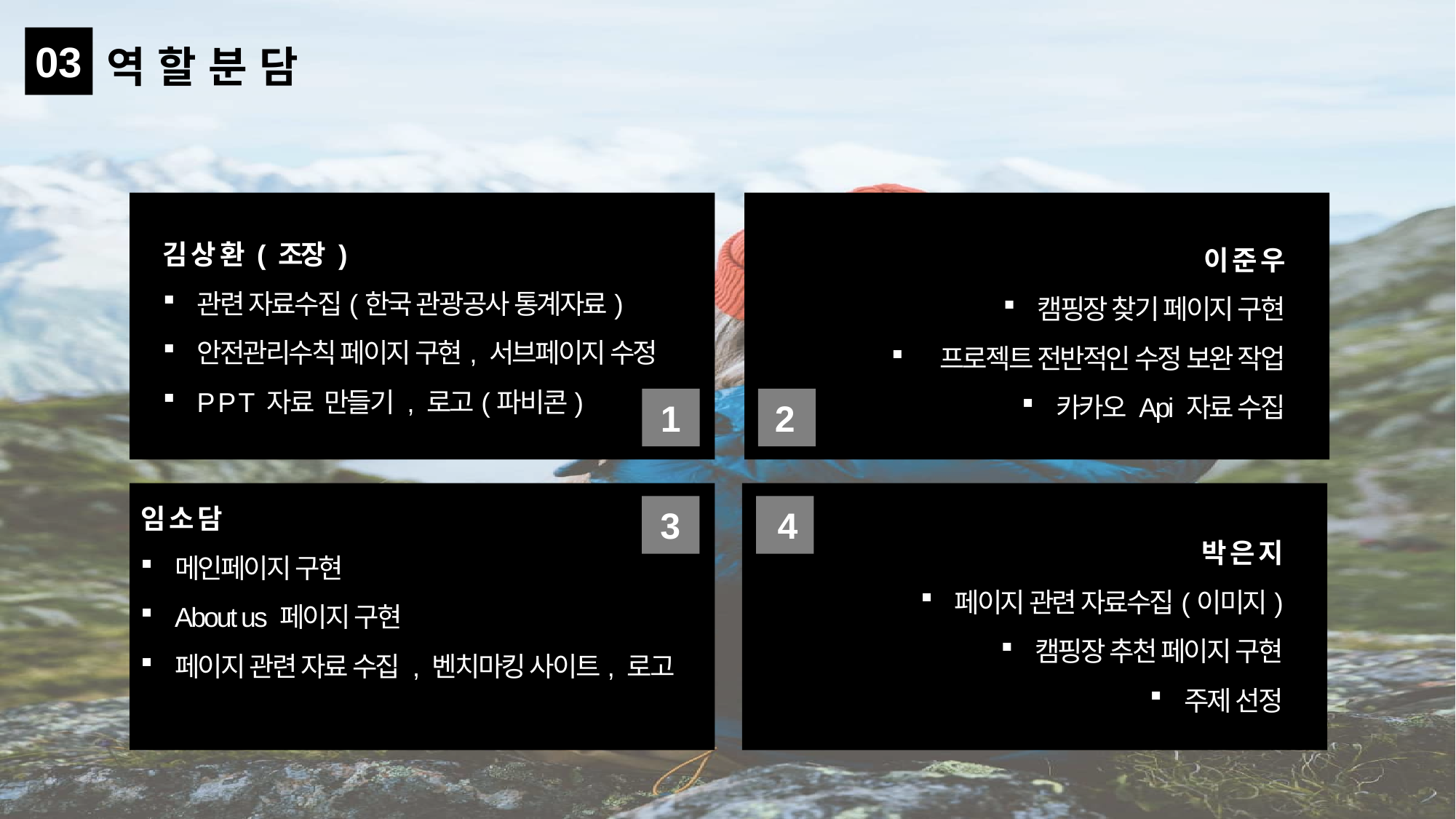

03
역 할 분 담

김 상 환 ( 조장 )
관련 자료수집(한국 관광공사 통계자료)
안전관리수칙 페이지 구현, 서브페이지 수정
P P T 자료  만들기 , 로고(파비콘)

이 준 우
캠핑장 찾기 페이지 구현
 프로젝트 전반적인 수정 보완 작업
카카오 Api 자료 수집

1
2

임 소 담
메인페이지 구현
About us 페이지 구현
페이지 관련 자료 수집 , 벤치마킹 사이트, 로고

3
4
박 은 지
페이지 관련 자료수집(이미지)
캠핑장 추천 페이지 구현
주제 선정